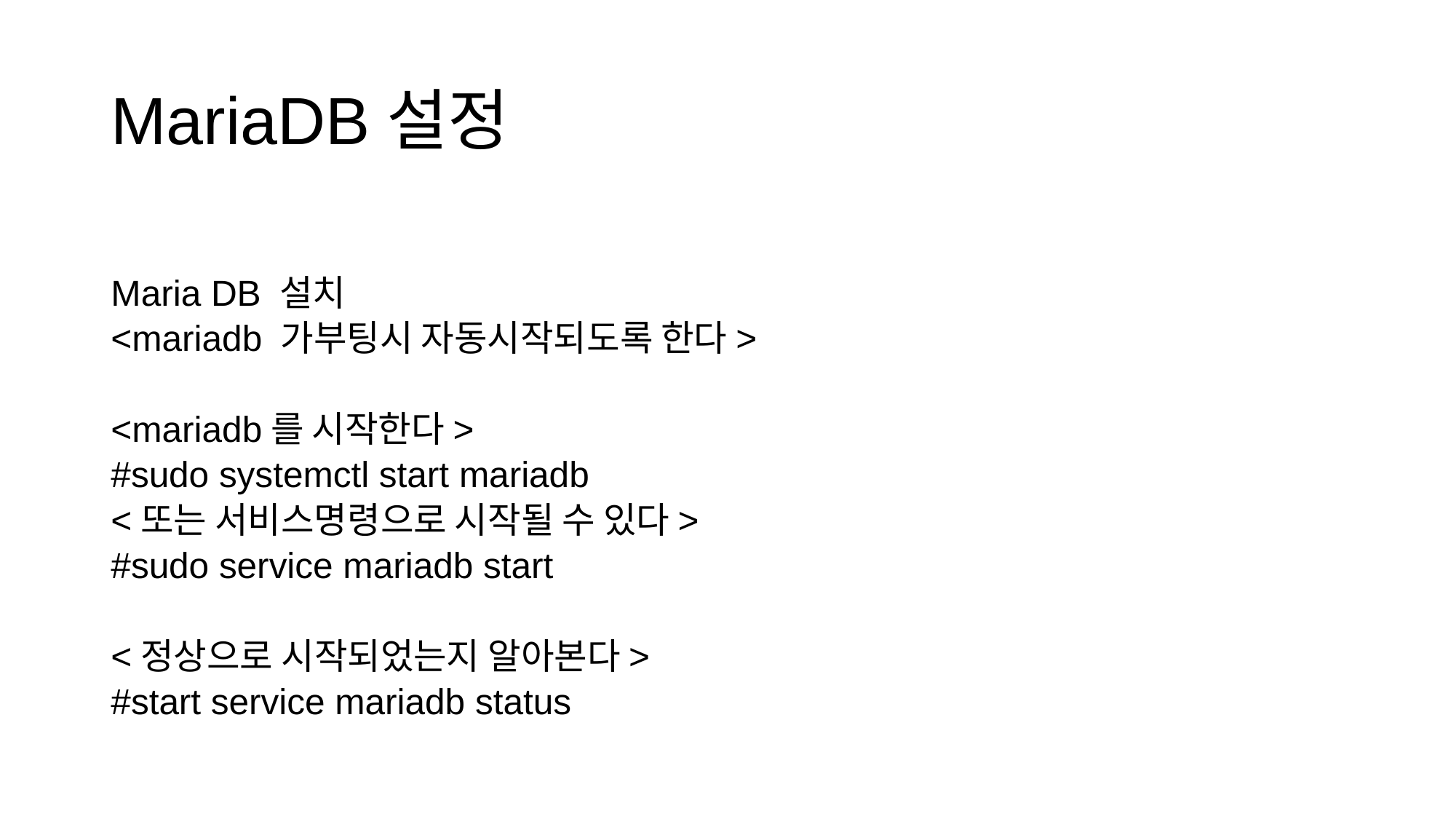

# MariaDB설정

Maria DB 설치
<mariadb 가부팅시 자동시작되도록 한다>

<mariadb를 시작한다>
#sudo systemctl start mariadb
<또는 서비스명령으로 시작될 수 있다>
#sudo service mariadb start

<정상으로 시작되었는지 알아본다>
#start service mariadb status